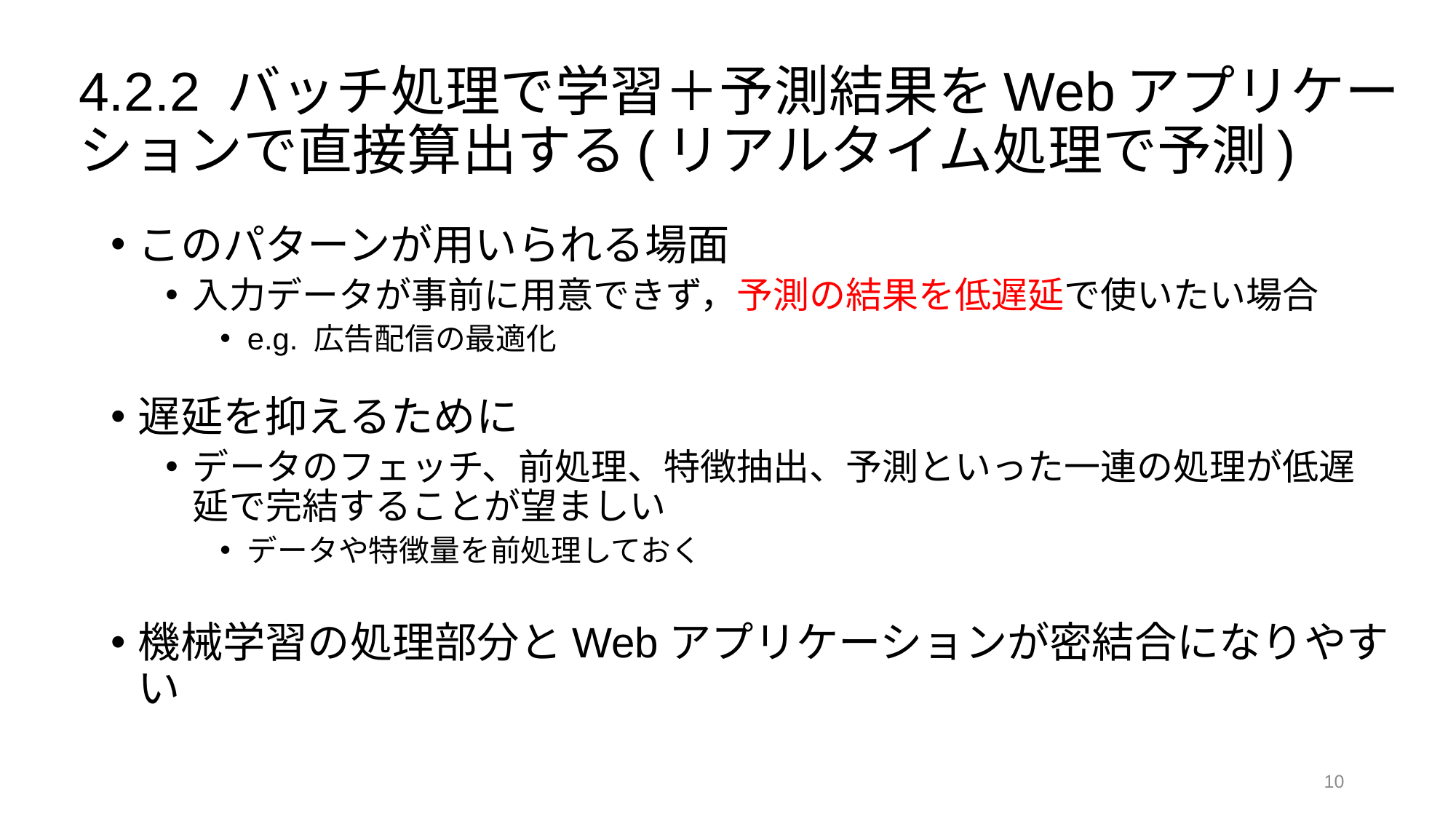

# 4.2.2 バッチ処理で学習＋予測結果をWebアプリケーションで直接算出する(リアルタイム処理で予測)
このパターンが用いられる場面
入力データが事前に用意できず，予測の結果を低遅延で使いたい場合
e.g. 広告配信の最適化

遅延を抑えるために
データのフェッチ、前処理、特徴抽出、予測といった一連の処理が低遅延で完結することが望ましい
データや特徴量を前処理しておく

機械学習の処理部分とWebアプリケーションが密結合になりやすい
10